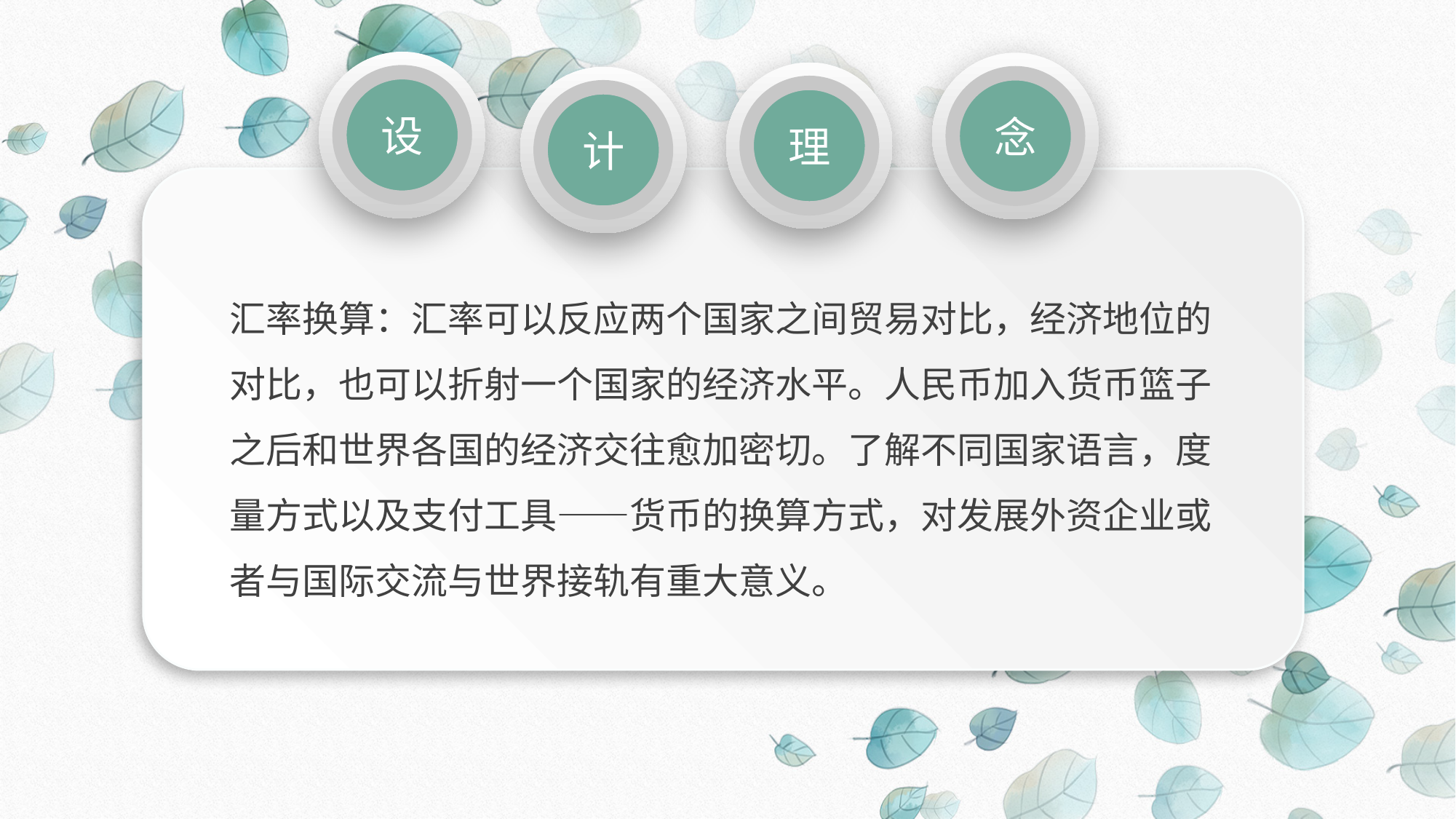

设

念

理

计

汇率换算：汇率可以反应两个国家之间贸易对比，经济地位的对比，也可以折射一个国家的经济水平。人民币加入货币篮子之后和世界各国的经济交往愈加密切。了解不同国家语言，度量方式以及支付工具——货币的换算方式，对发展外资企业或者与国际交流与世界接轨有重大意义。